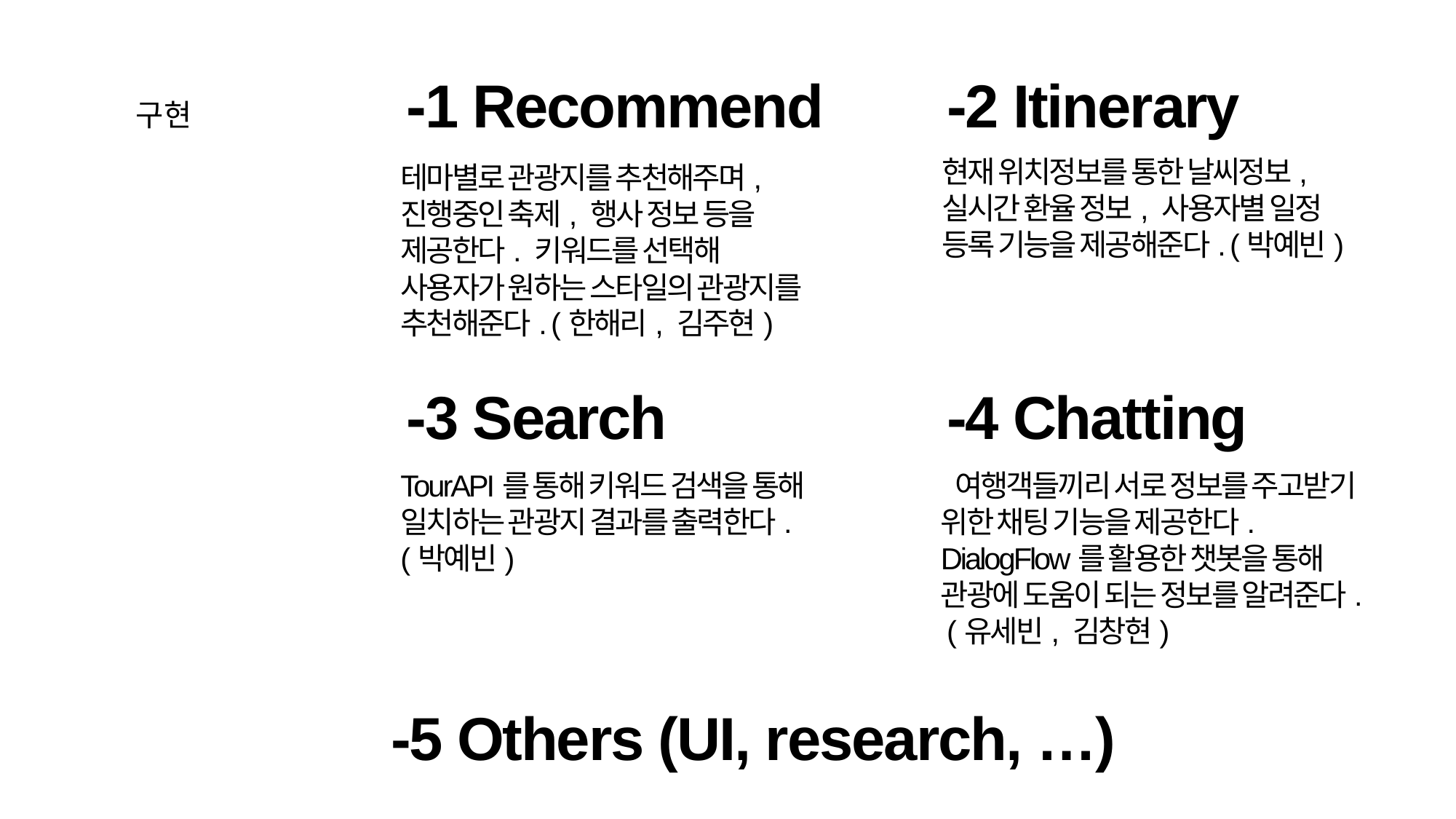

-1 Recommend
-2 Itinerary
구현
현재 위치정보를 통한 날씨정보, 실시간 환율 정보, 사용자별 일정 등록 기능을 제공해준다. (박예빈)
테마별로 관광지를 추천해주며, 진행중인 축제, 행사 정보 등을 제공한다. 키워드를 선택해 사용자가 원하는 스타일의 관광지를 추천해준다. (한해리, 김주현)
-3 Search
-4 Chatting
TourAPI를 통해 키워드 검색을 통해 일치하는 관광지 결과를 출력한다. (박예빈)
 여행객들끼리 서로 정보를 주고받기 위한 채팅 기능을 제공한다. DialogFlow를 활용한 챗봇을 통해 관광에 도움이 되는 정보를 알려준다. (유세빈, 김창현)
-5 Others (UI, research, …)